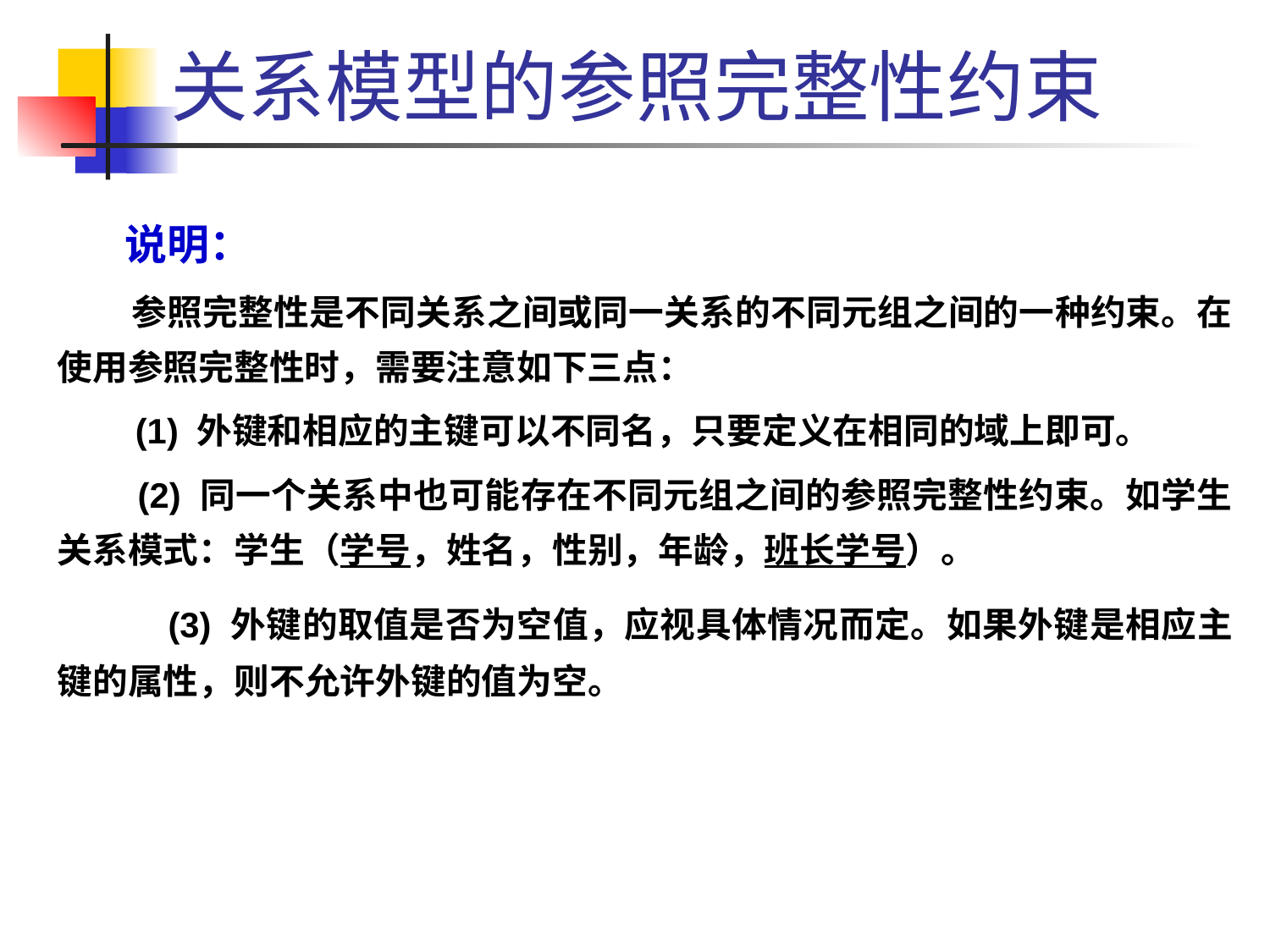

关系模型的参照完整性约束
      说明：
        参照完整性是不同关系之间或同一关系的不同元组之间的一种约束。在使用参照完整性时，需要注意如下三点：
        (1) 外键和相应的主键可以不同名，只要定义在相同的域上即可。
        (2) 同一个关系中也可能存在不同元组之间的参照完整性约束。如学生关系模式：学生（学号，姓名，性别，年龄，班长学号）。
         (3) 外键的取值是否为空值，应视具体情况而定。如果外键是相应主键的属性，则不允许外键的值为空。